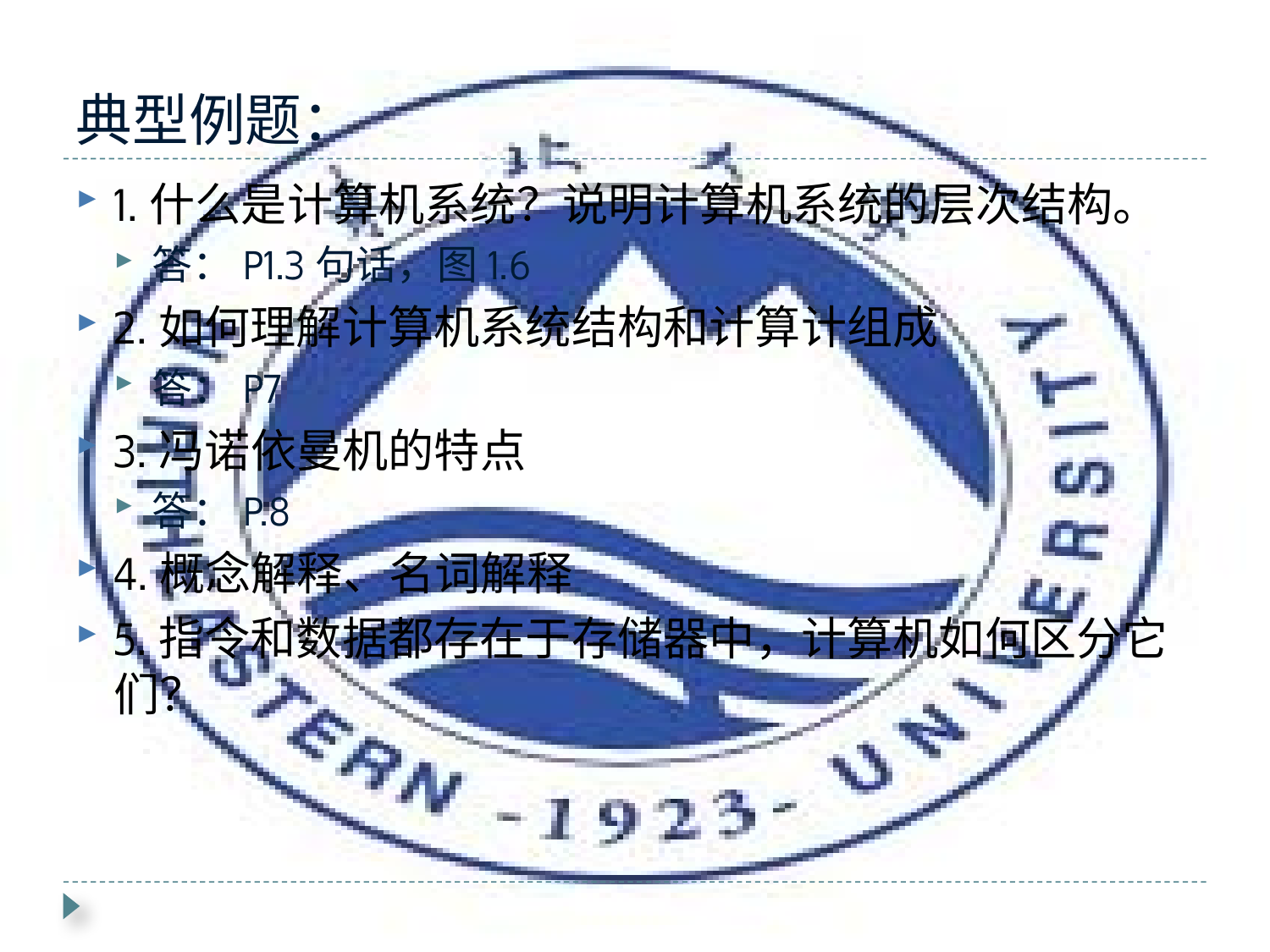

# 典型例题：
1.什么是计算机系统？说明计算机系统的层次结构。
答：P1.3句话，图1.6
2.如何理解计算机系统结构和计算计组成
答：P7
3.冯诺依曼机的特点
答：P.8
4.概念解释、名词解释
5.指令和数据都存在于存储器中，计算机如何区分它们？